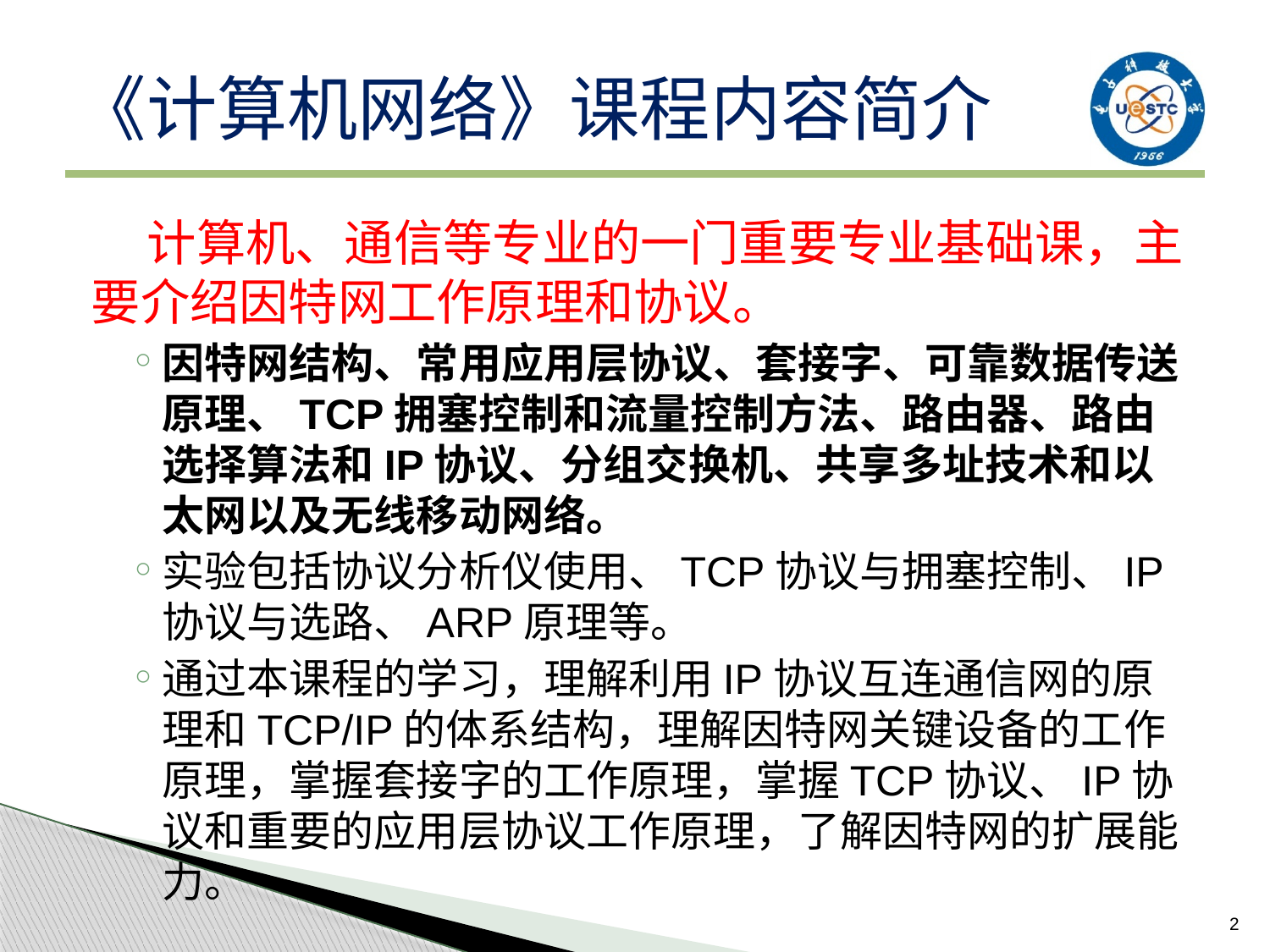

# 《计算机网络》课程内容简介
    计算机、通信等专业的一门重要专业基础课，主要介绍因特网工作原理和协议。
因特网结构、常用应用层协议、套接字、可靠数据传送原理、TCP拥塞控制和流量控制方法、路由器、路由选择算法和IP协议、分组交换机、共享多址技术和以太网以及无线移动网络。
实验包括协议分析仪使用、TCP协议与拥塞控制、IP协议与选路、ARP原理等。
通过本课程的学习，理解利用IP协议互连通信网的原理和TCP/IP的体系结构，理解因特网关键设备的工作原理，掌握套接字的工作原理，掌握TCP协议、IP协议和重要的应用层协议工作原理，了解因特网的扩展能力。
2